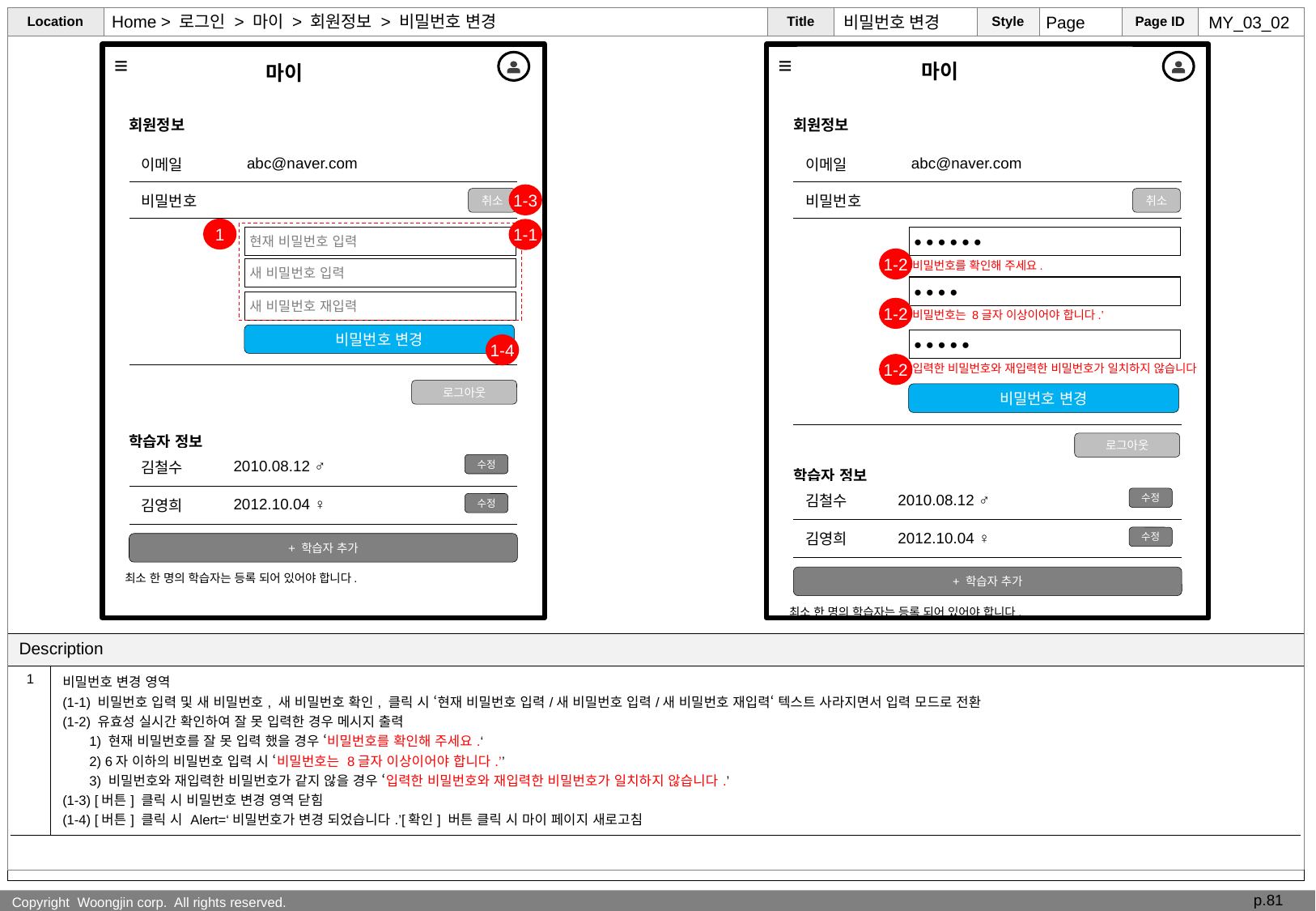

# Home > 로그인 > 마이 > 회원정보 > 비밀번호 변경
비밀번호 변경
Page
MY_03_02
                               마이
                               마이
회원정보
회원정보
| 이메일 | abc@naver.com |
| --- | --- |
| 비밀번호 |  |
|  |  |
|  |  |
| 이메일 | abc@naver.com |
| --- | --- |
| 비밀번호 |  |
|  |  |
|  |  |
1-3
취소
취소
1
1-1

현재 비밀번호 입력
● ● ● ● ● ●
1-2
비밀번호를 확인해 주세요.
새 비밀번호 입력
● ● ● ●
새 비밀번호 재입력
1-2
비밀번호는 8글자 이상이어야 합니다.’
비밀번호 변경
● ● ● ● ●
1-4
1-2
입력한 비밀번호와 재입력한 비밀번호가 일치하지 않습니다
로그아웃
비밀번호 변경
학습자 정보
로그아웃
| 김철수 | 2010.08.12 ♂ |
| --- | --- |
| 김영희 | 2012.10.04 ♀ |
수정
학습자 정보
| 김철수 | 2010.08.12 ♂ |
| --- | --- |
| 김영희 | 2012.10.04 ♀ |
수정
수정
수정
+ 학습자 추가
최소 한 명의 학습자는 등록 되어 있어야 합니다.
+ 학습자 추가
최소 한 명의 학습자는 등록 되어 있어야 합니다.
| 1 | 비밀번호 변경 영역 (1-1) 비밀번호 입력 및 새 비밀번호, 새 비밀번호 확인, 클릭 시 ‘현재 비밀번호 입력/새 비밀번호 입력/새 비밀번호 재입력‘ 텍스트 사라지면서 입력 모드로 전환 (1-2) 유효성 실시간 확인하여 잘 못 입력한 경우 메시지 출력 1) 현재 비밀번호를 잘 못 입력 했을 경우 ‘비밀번호를 확인해 주세요.‘ 2) 6자 이하의 비밀번호 입력 시 ‘비밀번호는 8글자 이상이어야 합니다.’’ 3) 비밀번호와 재입력한 비밀번호가 같지 않을 경우 ‘입력한 비밀번호와 재입력한 비밀번호가 일치하지 않습니다.’ (1-3) [버튼] 클릭 시 비밀번호 변경 영역 닫힘 (1-4) [버튼] 클릭 시 Alert=‘비밀번호가 변경 되었습니다.’[확인] 버튼 클릭 시 마이 페이지 새로고침 |
| --- | --- |